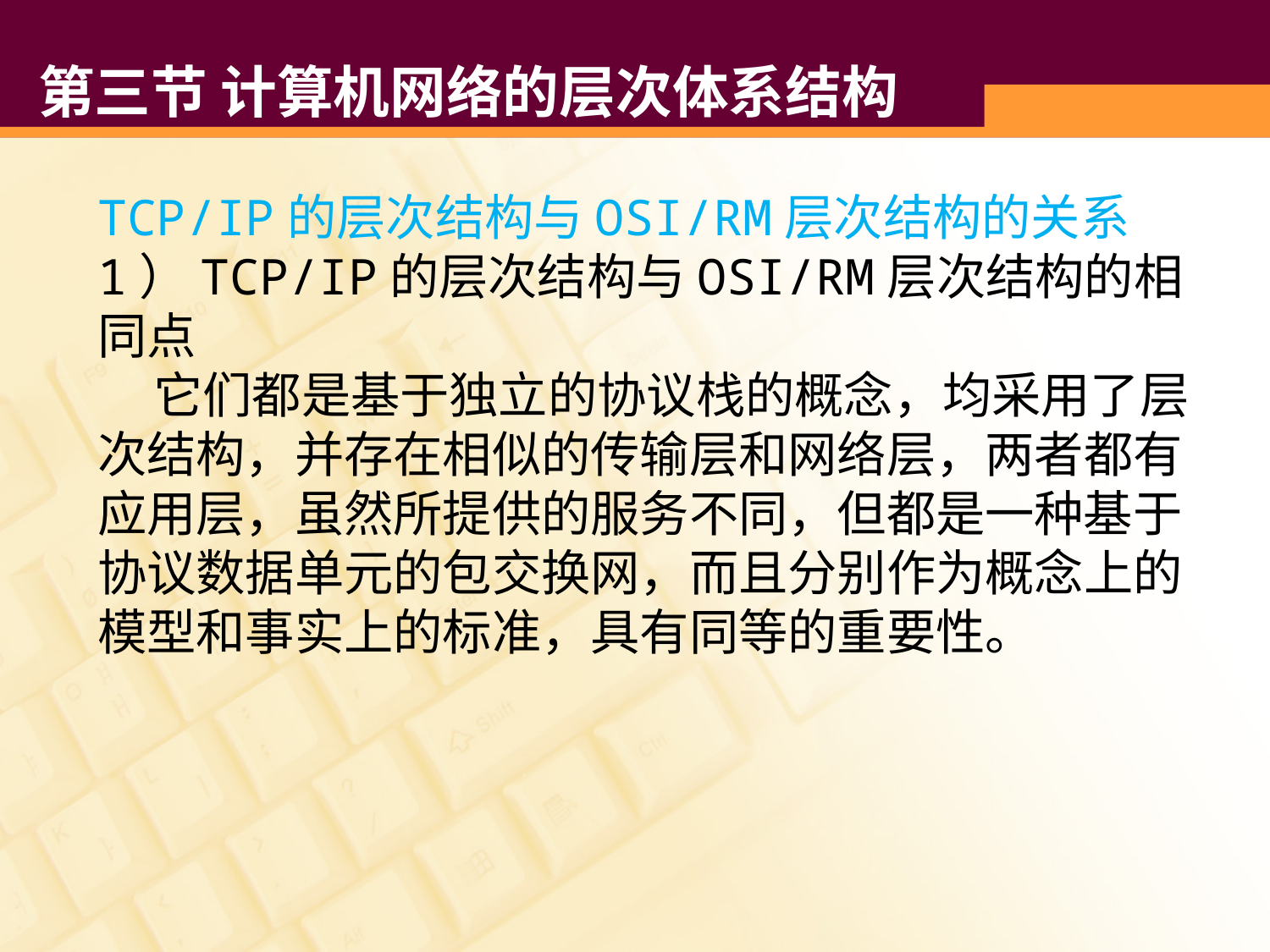

# 第三节 计算机网络的层次体系结构
TCP/IP的层次结构与OSI/RM层次结构的关系
1）TCP/IP的层次结构与OSI/RM层次结构的相同点
    它们都是基于独立的协议栈的概念，均采用了层次结构，并存在相似的传输层和网络层，两者都有应用层，虽然所提供的服务不同，但都是一种基于协议数据单元的包交换网，而且分别作为概念上的模型和事实上的标准，具有同等的重要性。